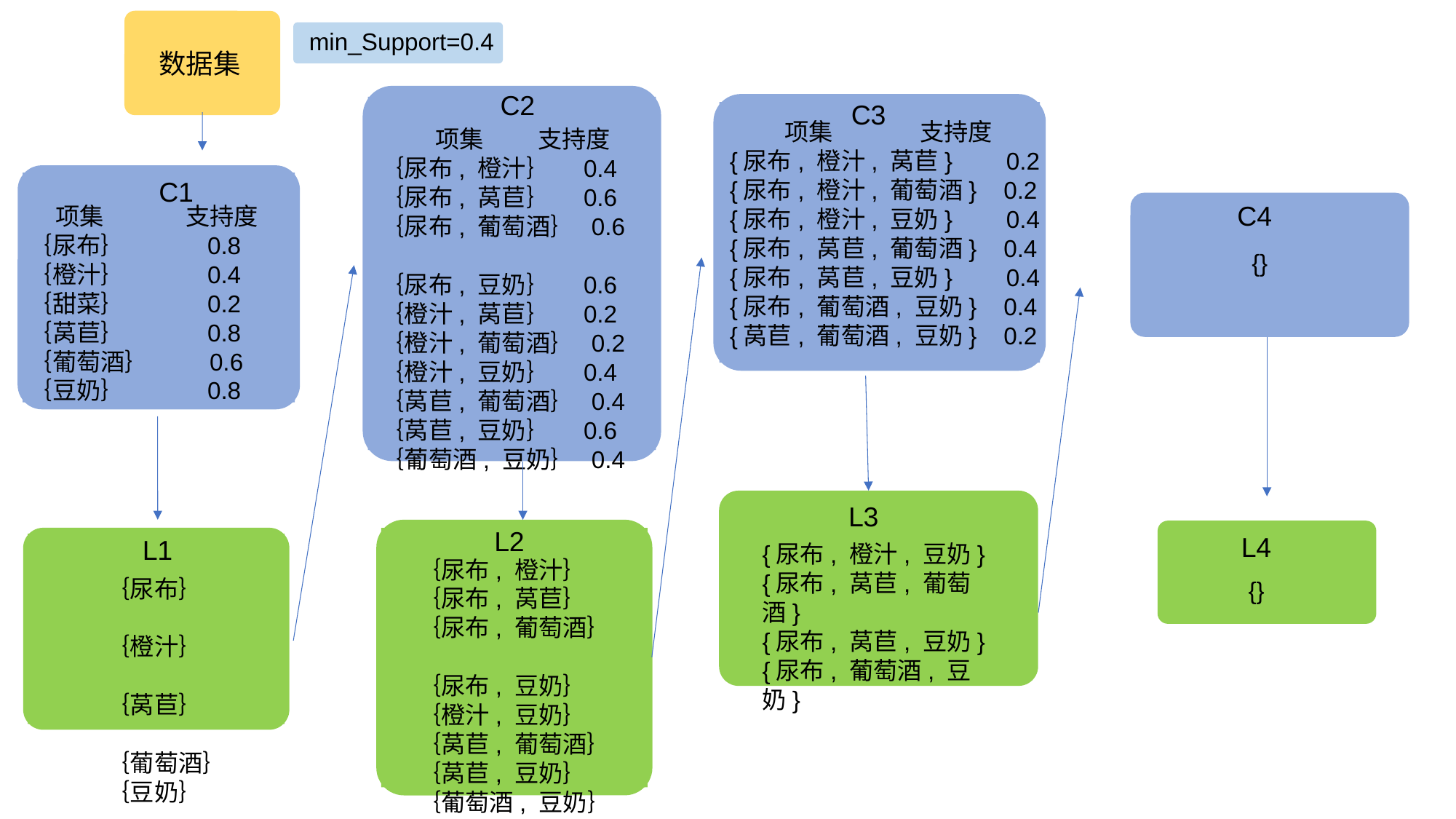

min_Support=0.4

数据集
C2

C3

         项集                支持度
{尿布, 橙汁, 莴苣}        0.2
{尿布, 橙汁, 葡萄酒}    0.2
{尿布, 橙汁, 豆奶}        0.4
{尿布, 莴苣, 葡萄酒}    0.4
{尿布, 莴苣, 豆奶}        0.4
{尿布, 葡萄酒, 豆奶}    0.4
{莴苣, 葡萄酒, 豆奶}    0.2
         项集          支持度
｛尿布, 橙汁｝     0.4
｛尿布, 莴苣｝     0.6
｛尿布, 葡萄酒｝  0.6
｛尿布, 豆奶｝     0.6
｛橙汁, 莴苣｝     0.2
｛橙汁, 葡萄酒｝  0.2
｛橙汁, 豆奶｝     0.4
｛莴苣, 葡萄酒｝  0.4
｛莴苣, 豆奶｝     0.6
｛葡萄酒, 豆奶｝  0.4

C1

C4
    项集               支持度
｛尿布｝              0.8
｛橙汁｝              0.4
｛甜菜｝              0.2
｛莴苣｝              0.8
｛葡萄酒｝          0.6
｛豆奶｝              0.8
{}

L3
L2

L4
L1

{尿布, 橙汁, 豆奶}
{尿布, 莴苣, 葡萄酒}
{尿布, 莴苣, 豆奶}
{尿布, 葡萄酒, 豆奶}
｛尿布, 橙汁｝
｛尿布, 莴苣｝
｛尿布, 葡萄酒｝
｛尿布, 豆奶｝
｛橙汁, 豆奶｝     ｛莴苣, 葡萄酒｝  ｛莴苣, 豆奶｝     ｛葡萄酒, 豆奶｝
｛尿布｝
｛橙汁｝
｛莴苣｝
｛葡萄酒｝
｛豆奶｝
{}